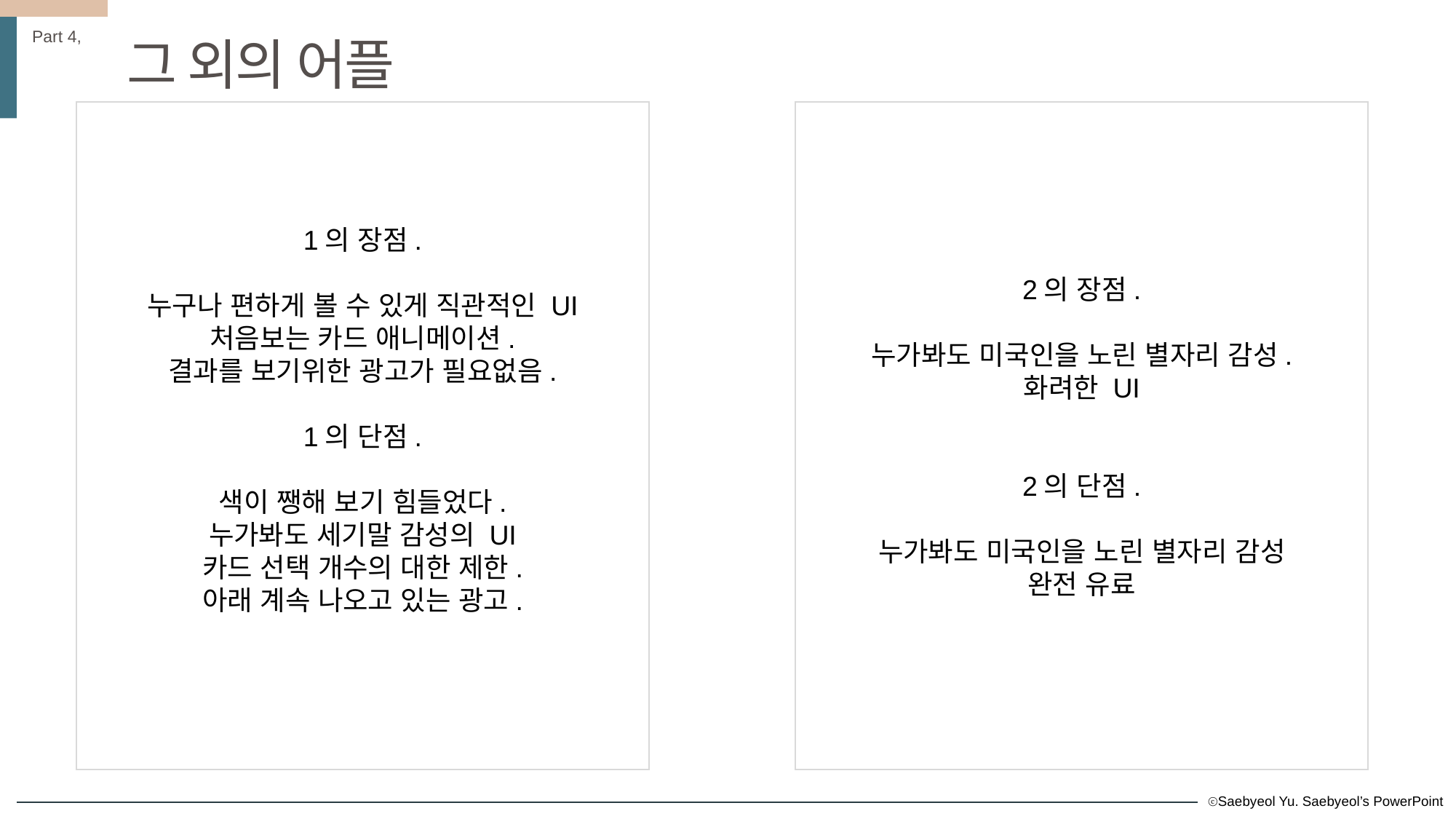

Part 4,
그 외의 어플
1의 장점.

누구나 편하게 볼 수 있게 직관적인 UI
처음보는 카드 애니메이션.
결과를 보기위한 광고가 필요없음.

1의 단점.

색이 쨍해 보기 힘들었다.
누가봐도 세기말 감성의 UI
카드 선택 개수의 대한 제한.
아래 계속 나오고 있는 광고.

2의 장점.

누가봐도 미국인을 노린 별자리 감성.
화려한 UI

2의 단점.

누가봐도 미국인을 노린 별자리 감성
완전 유료